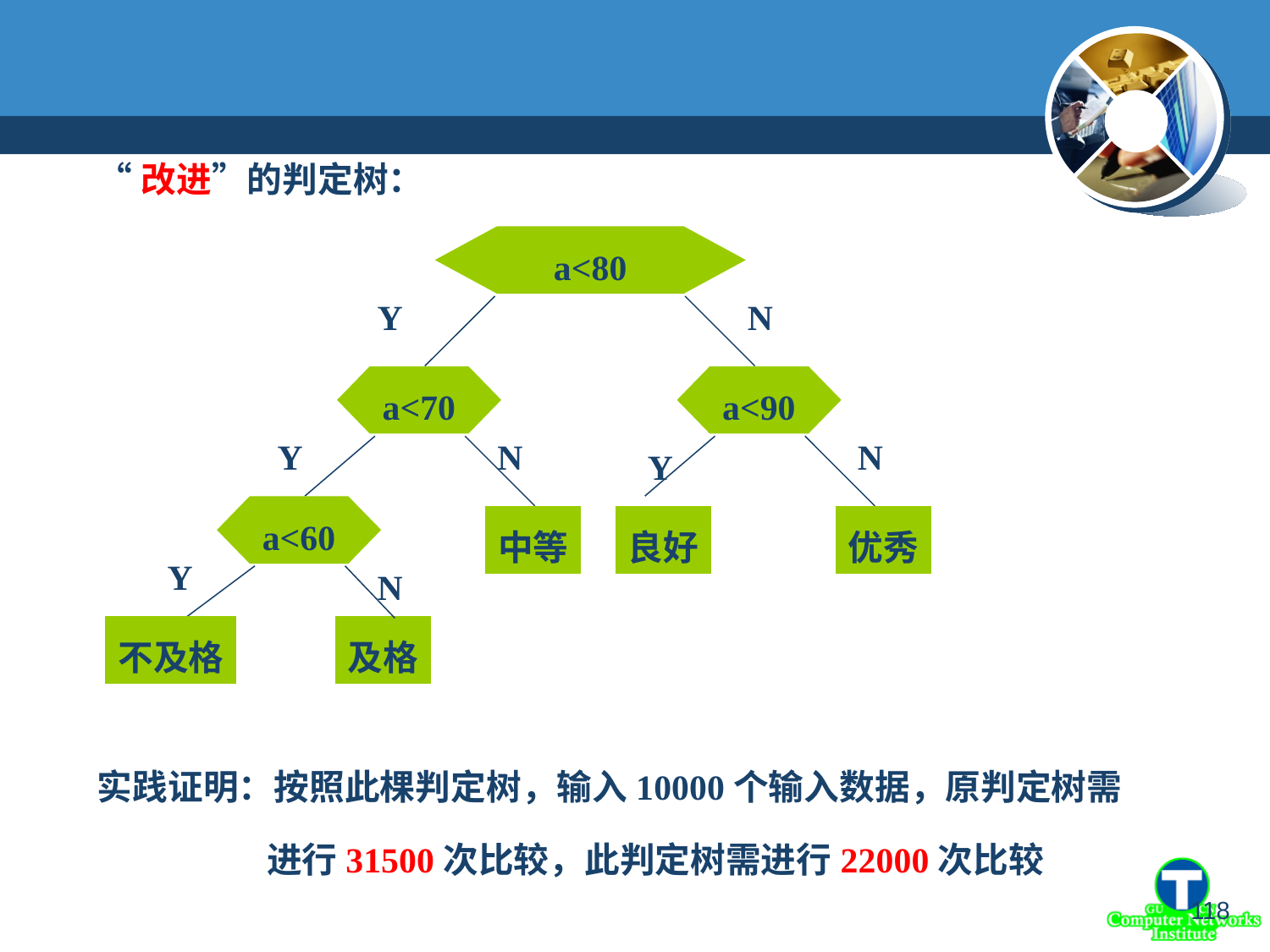

“改进”的判定树：
a<80
Y
N

a<70
a<90
Y
N
N
Y

a<60
中等
良好
优秀
Y
N

不及格
及格
实践证明：按照此棵判定树，输入10000个输入数据，原判定树需
                    进行31500次比较，此判定树需进行22000次比较
118